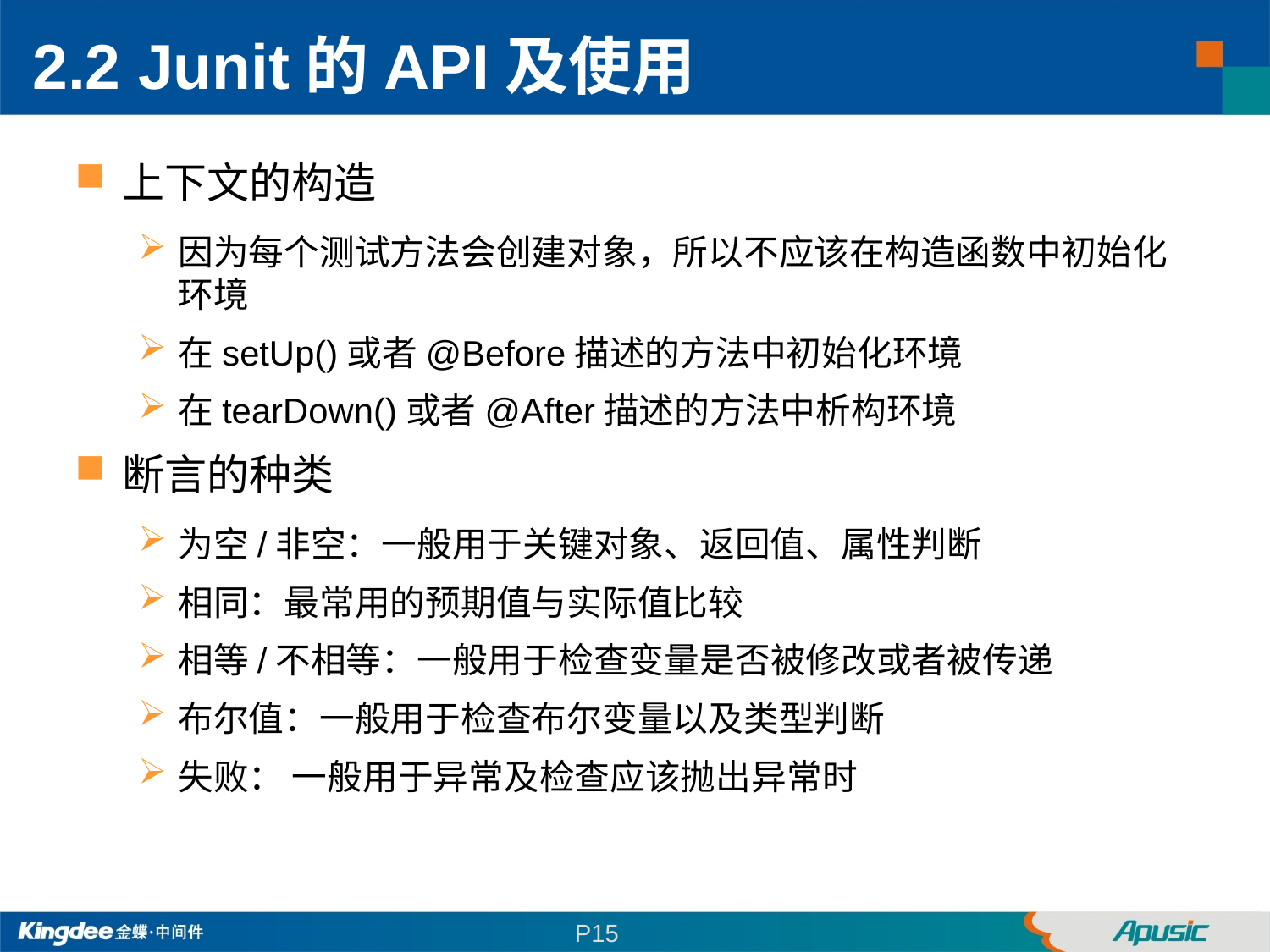

2.2 Junit的API及使用
上下文的构造
因为每个测试方法会创建对象，所以不应该在构造函数中初始化环境
在setUp()或者@Before描述的方法中初始化环境
在tearDown()或者@After描述的方法中析构环境
断言的种类
为空/非空：一般用于关键对象、返回值、属性判断
相同：最常用的预期值与实际值比较
相等/不相等：一般用于检查变量是否被修改或者被传递
布尔值：一般用于检查布尔变量以及类型判断
失败： 一般用于异常及检查应该抛出异常时